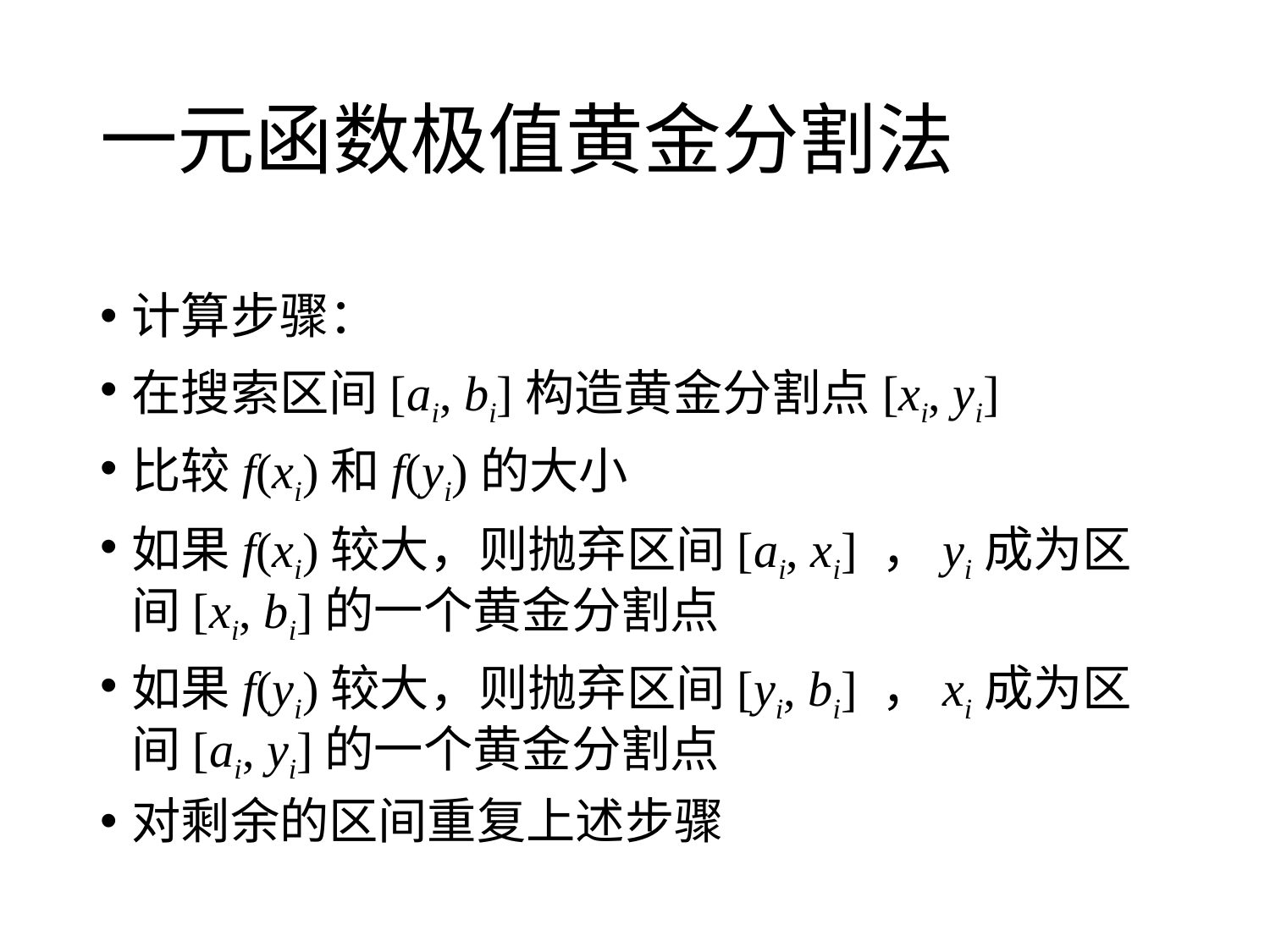

# 一元函数极值黄金分割法
计算步骤：
在搜索区间[ai, bi]构造黄金分割点[xi, yi]
比较f(xi)和f(yi)的大小
如果f(xi)较大，则抛弃区间[ai, xi] ，yi成为区间[xi, bi]的一个黄金分割点
如果f(yi)较大，则抛弃区间[yi, bi] ，xi成为区间[ai, yi]的一个黄金分割点
对剩余的区间重复上述步骤